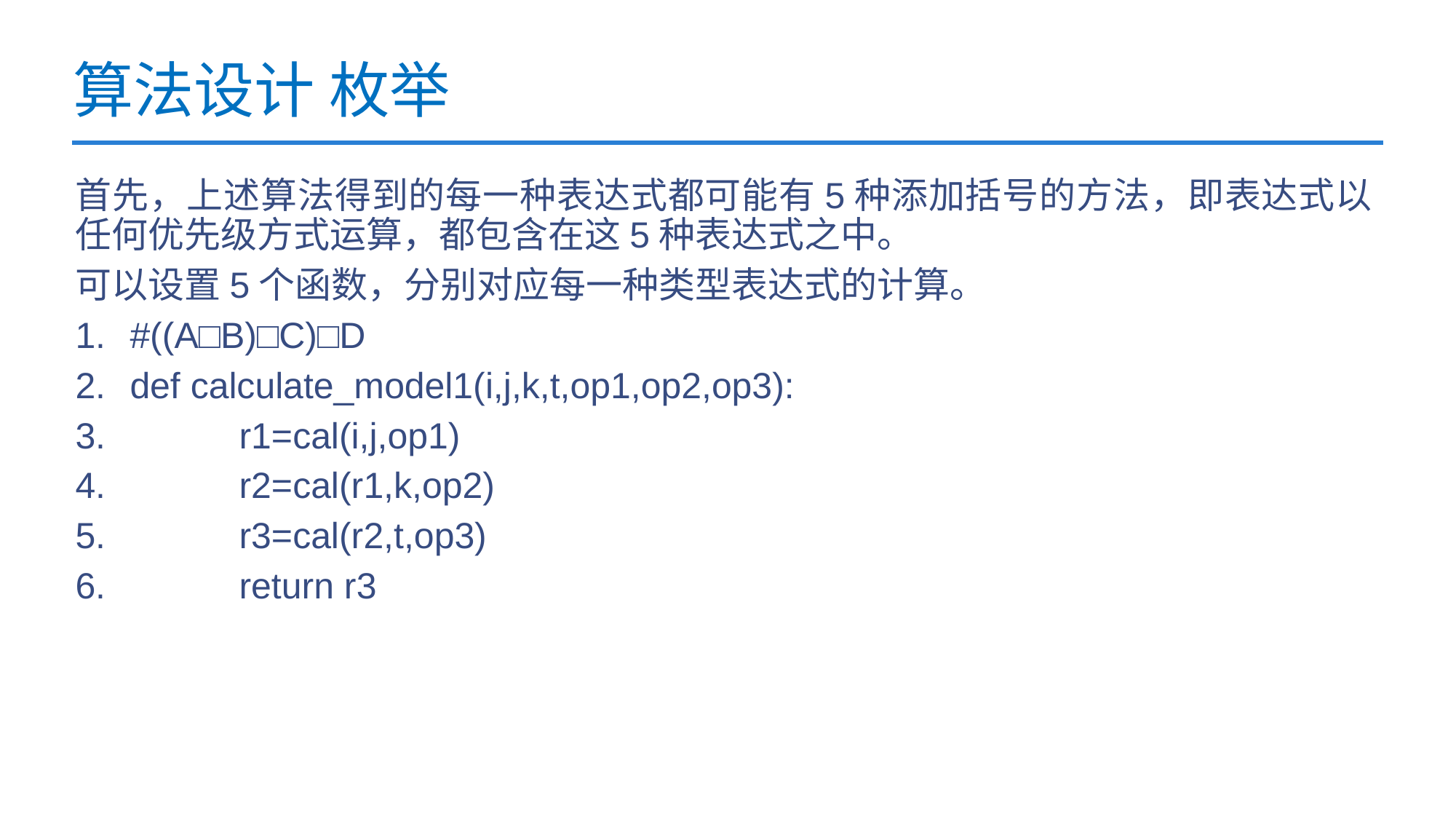

# 算法设计 枚举
首先，上述算法得到的每一种表达式都可能有5种添加括号的方法，即表达式以任何优先级方式运算，都包含在这5种表达式之中。
可以设置5个函数，分别对应每一种类型表达式的计算。
#((A□B)□C)□D
def calculate_model1(i,j,k,t,op1,op2,op3):
	r1=cal(i,j,op1)
	r2=cal(r1,k,op2)
	r3=cal(r2,t,op3)
	return r3